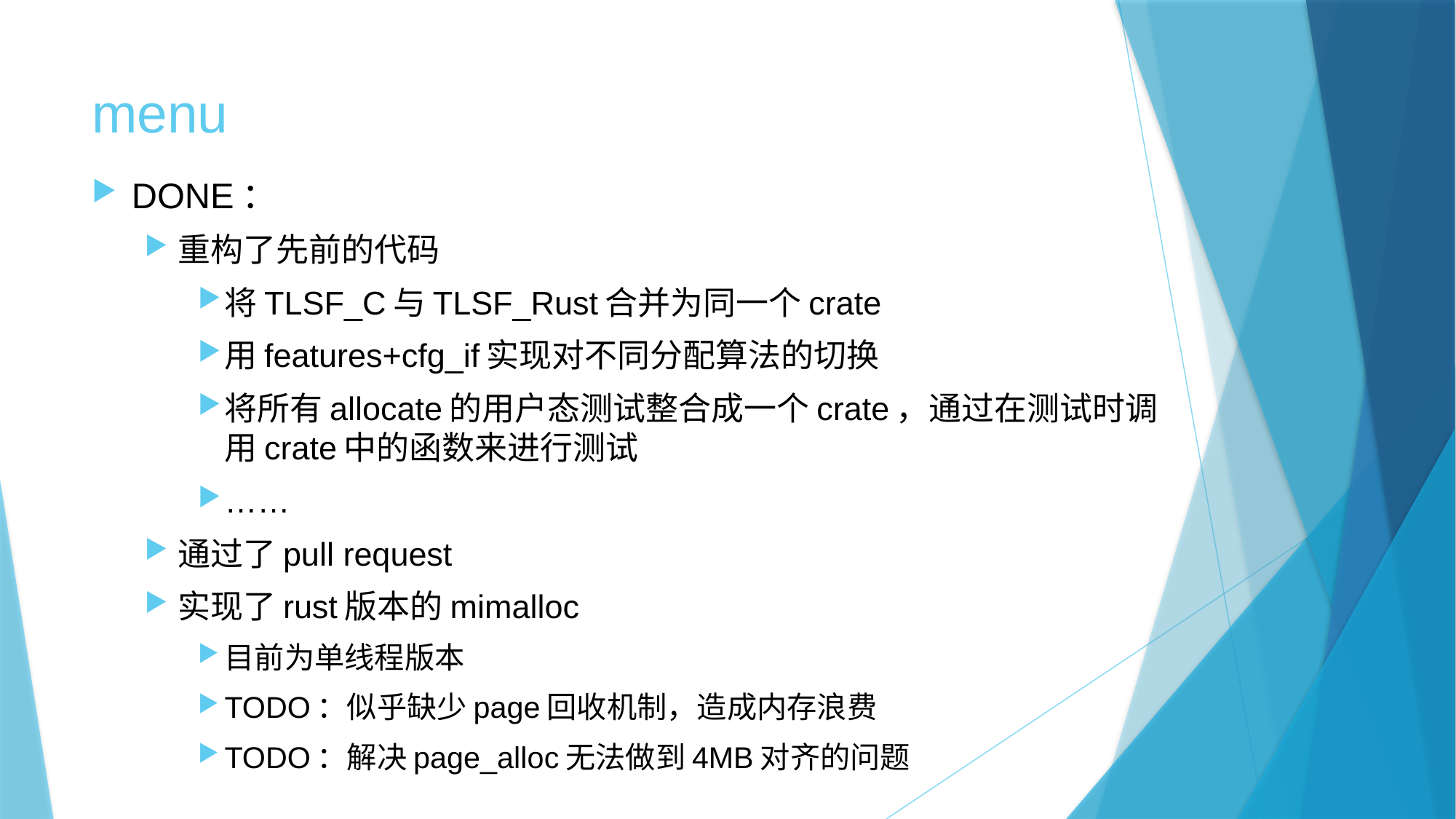

# menu
DONE：
重构了先前的代码
将TLSF_C与TLSF_Rust合并为同一个crate
用features+cfg_if实现对不同分配算法的切换
将所有allocate的用户态测试整合成一个crate，通过在测试时调用crate中的函数来进行测试
……
通过了pull request
实现了rust版本的mimalloc
目前为单线程版本
TODO：似乎缺少page回收机制，造成内存浪费
TODO：解决page_alloc无法做到4MB对齐的问题